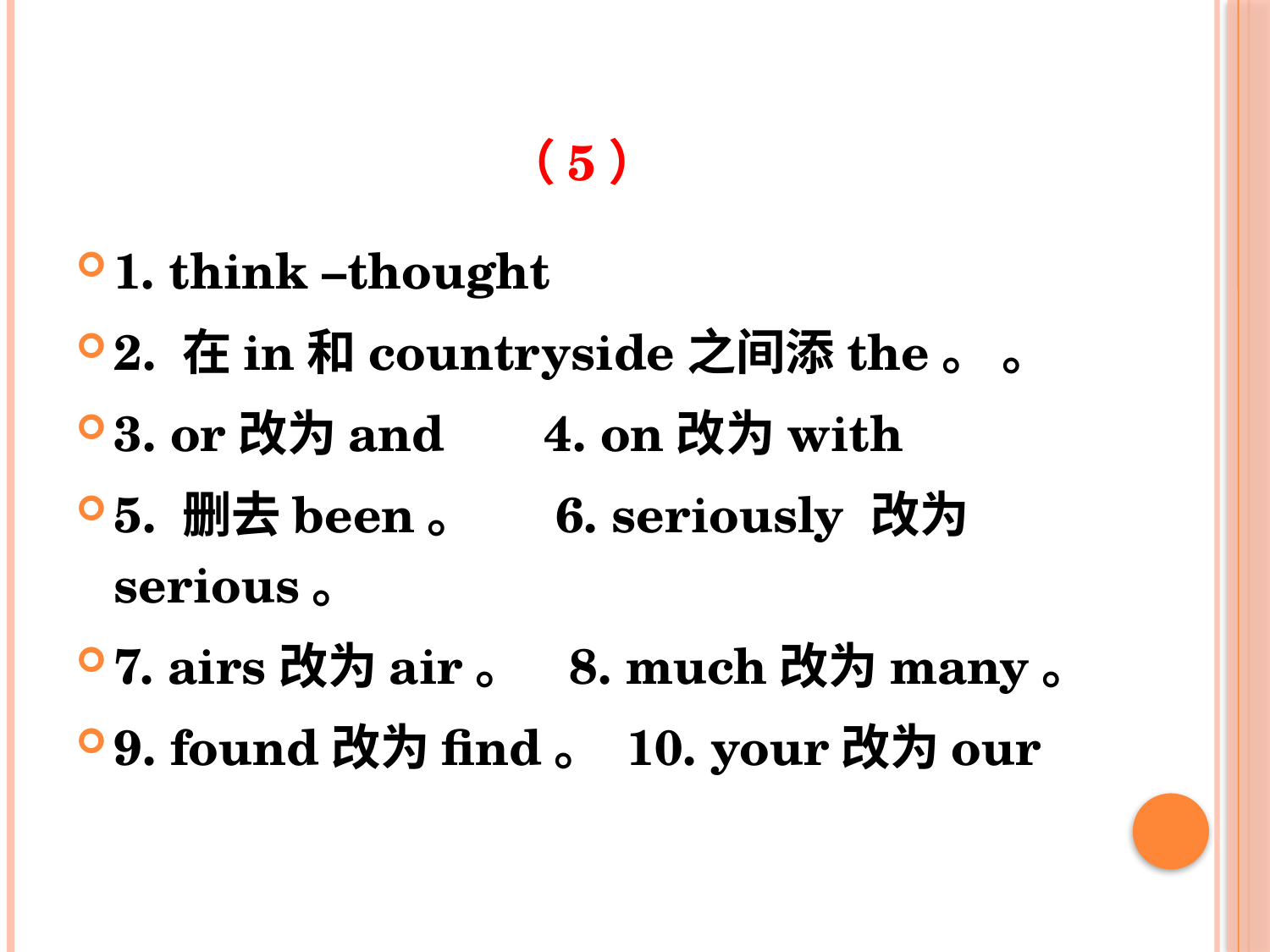

# （5）
1. think –thought
2. 在in和countryside之间添the。 。
3. or改为and       4. on改为with
5. 删去been。      6. seriously 改为serious。
7. airs改为air。   8. much改为many。
9. found改为find。 10. your改为our